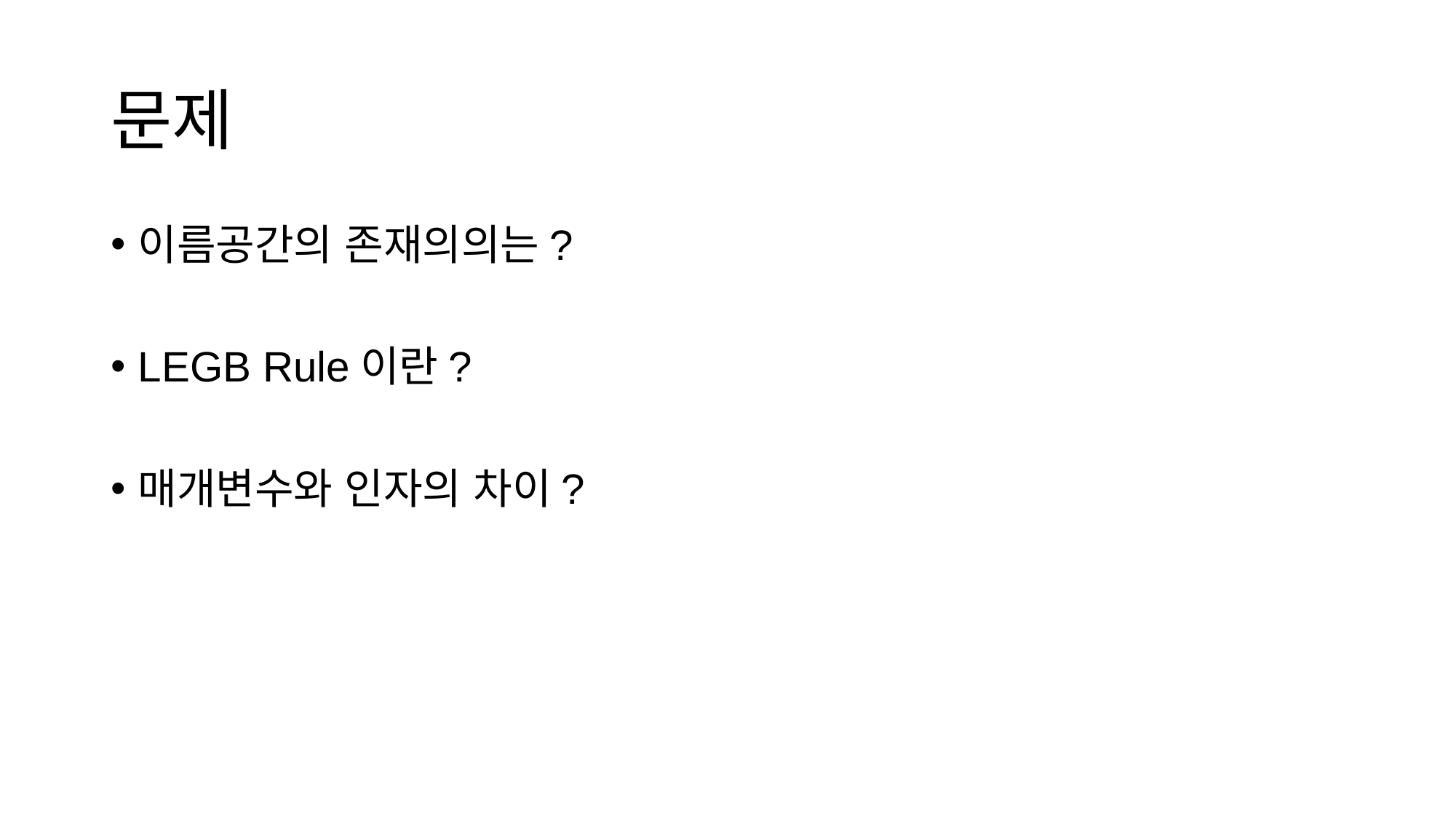

# 문제
이름공간의 존재의의는?

LEGB Rule이란?

매개변수와 인자의 차이?